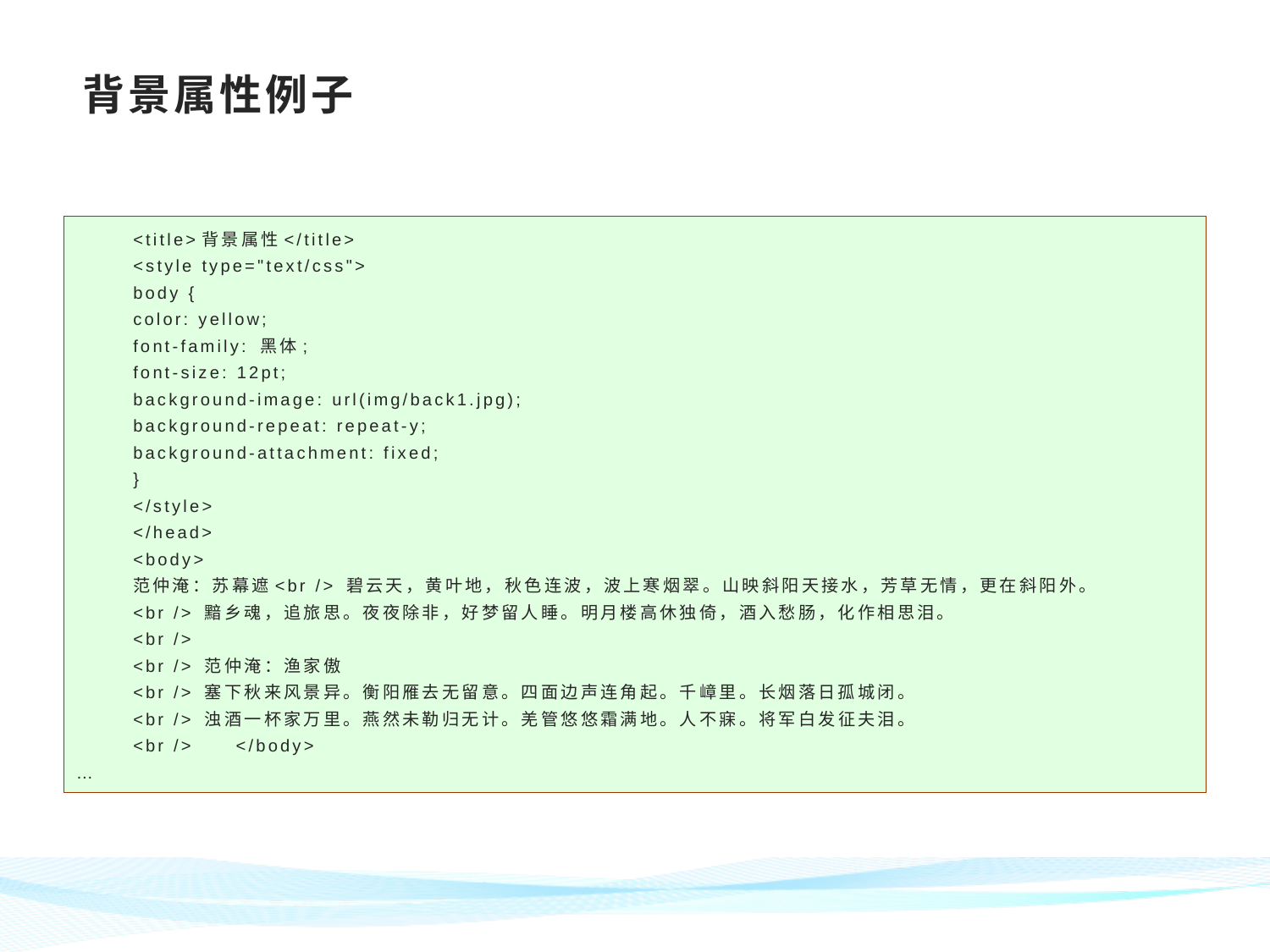

# 背景属性例子
		<title>背景属性</title>
		<style type="text/css">
			body {
				color: yellow;
				font-family: 黑体;
				font-size: 12pt;
				background-image: url(img/back1.jpg);
				background-repeat: repeat-y;
				background-attachment: fixed;
			}
		</style>
	</head>
	<body>
		范仲淹：苏幕遮<br /> 碧云天，黄叶地，秋色连波，波上寒烟翠。山映斜阳天接水，芳草无情，更在斜阳外。
		<br /> 黯乡魂，追旅思。夜夜除非，好梦留人睡。明月楼高休独倚，酒入愁肠，化作相思泪。
		<br />
		<br /> 范仲淹：渔家傲
		<br /> 塞下秋来风景异。衡阳雁去无留意。四面边声连角起。千嶂里。长烟落日孤城闭。
		<br /> 浊酒一杯家万里。燕然未勒归无计。羌管悠悠霜满地。人不寐。将军白发征夫泪。
		<br />	</body>
…
44